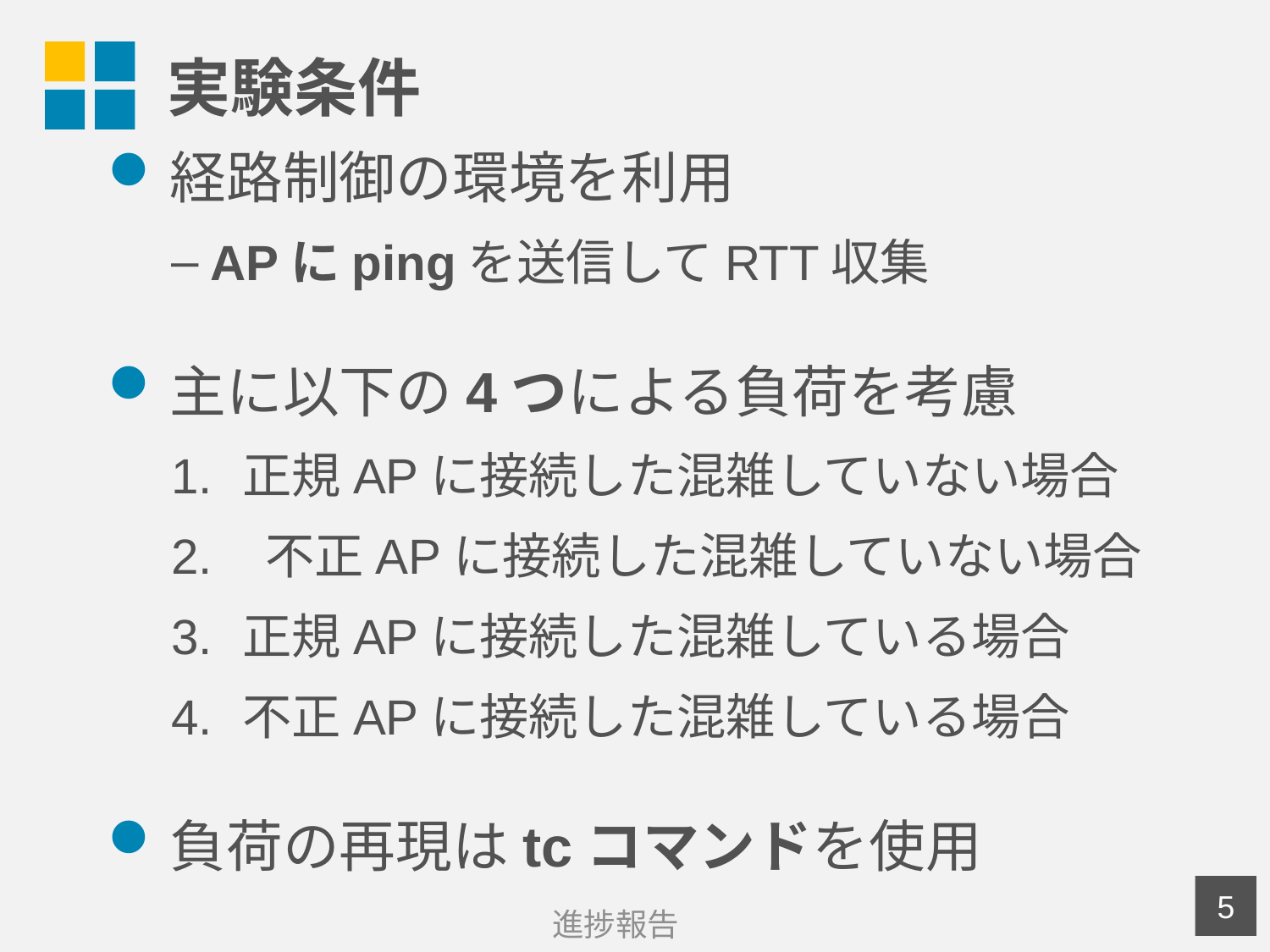

# 実験条件
経路制御の環境を利用
APにpingを送信してRTT収集

主に以下の4つによる負荷を考慮
正規APに接続した混雑していない場合
 不正APに接続した混雑していない場合
正規APに接続した混雑している場合
不正APに接続した混雑している場合

負荷の再現はtcコマンドを使用
5
進捗報告